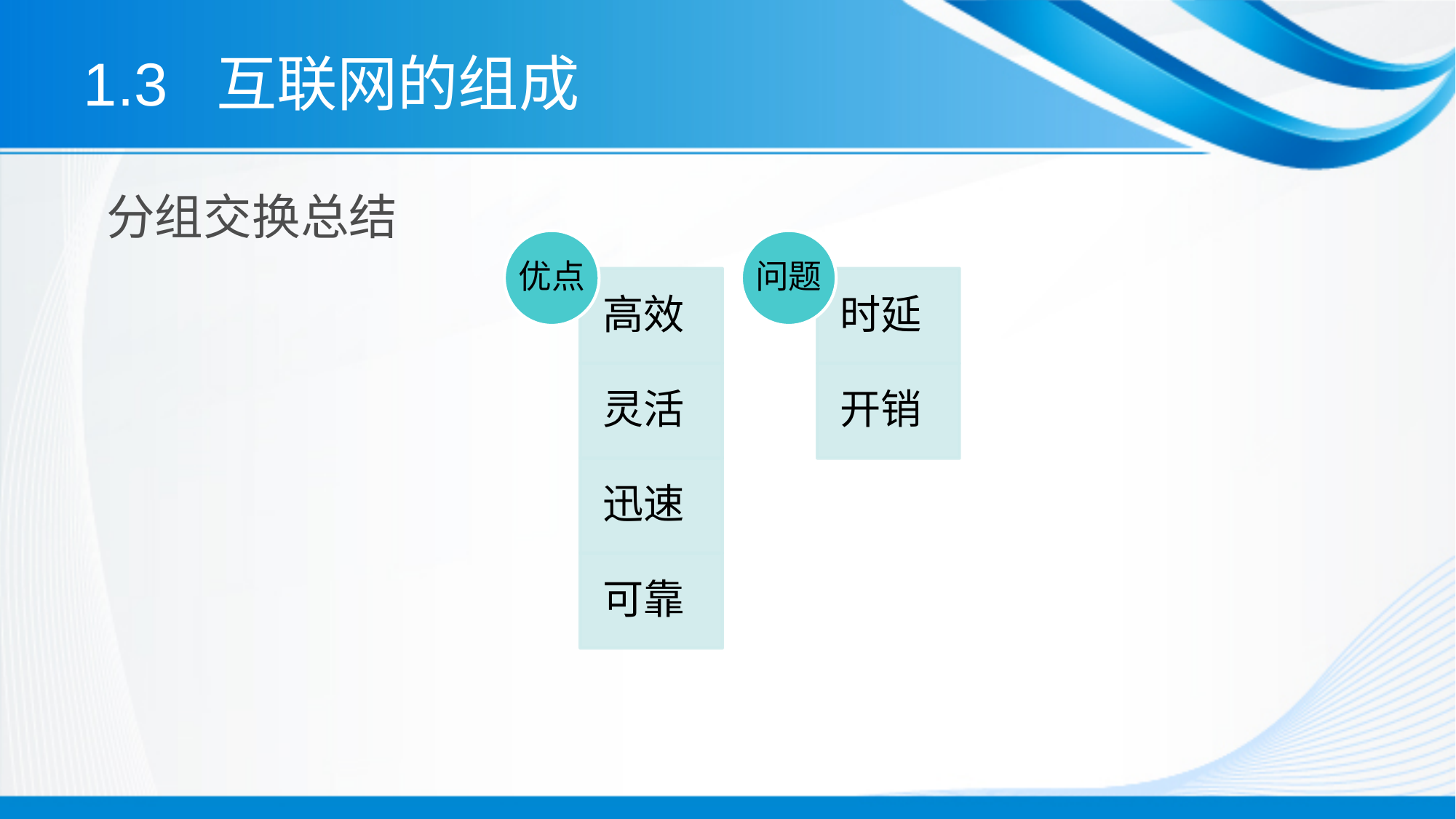

1.3  互联网的组成
分组交换总结
高效
灵活
迅速
可靠
优点
时延
开销
问题